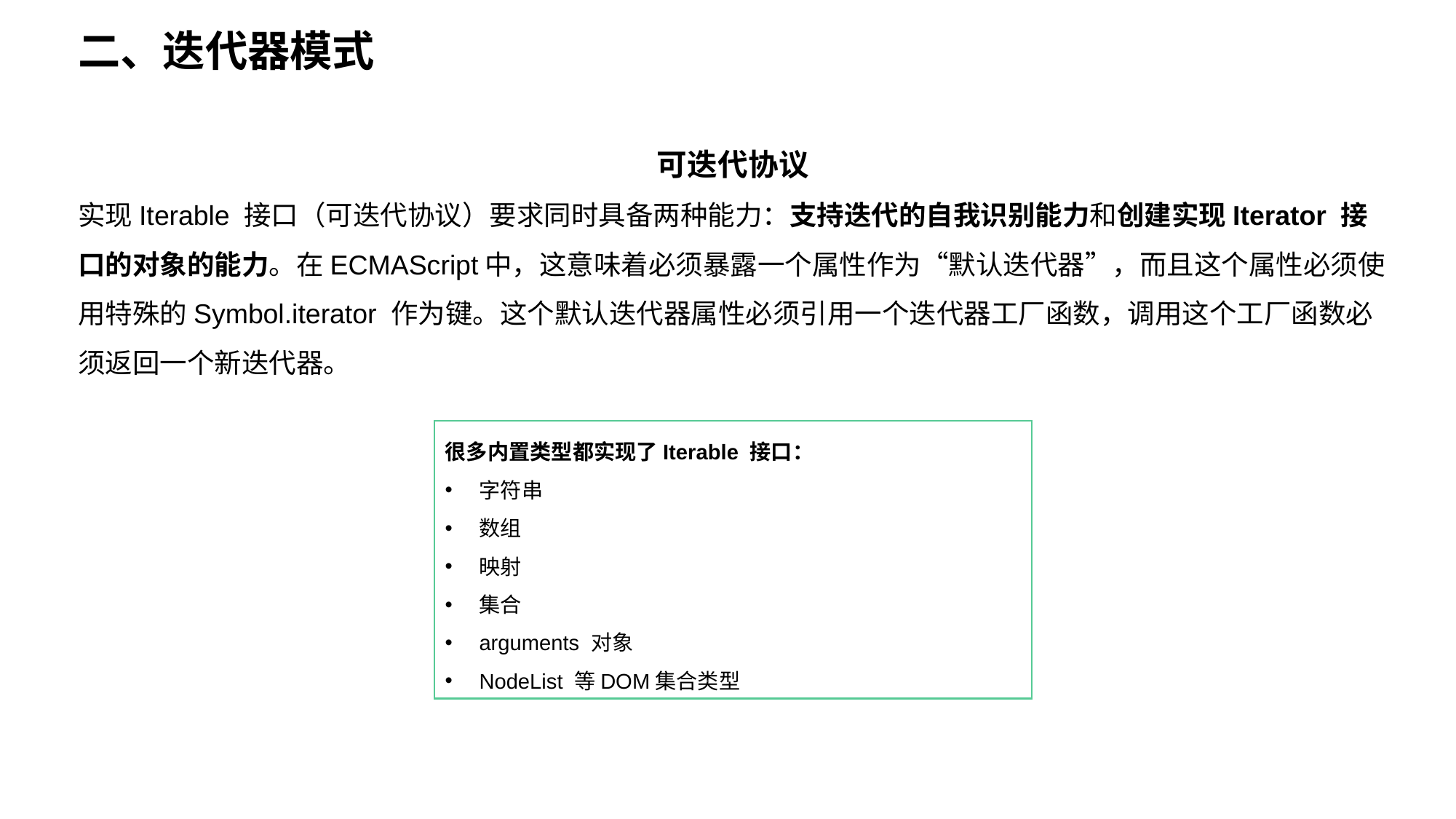

二、迭代器模式
可迭代协议
实现Iterable 接口（可迭代协议）要求同时具备两种能力：支持迭代的自我识别能力和创建实现Iterator 接口的对象的能力。在ECMAScript中，这意味着必须暴露一个属性作为“默认迭代器”，而且这个属性必须使用特殊的Symbol.iterator 作为键。这个默认迭代器属性必须引用一个迭代器工厂函数，调用这个工厂函数必须返回一个新迭代器。
很多内置类型都实现了Iterable 接口：
字符串
数组
映射
集合
arguments 对象
NodeList 等DOM集合类型